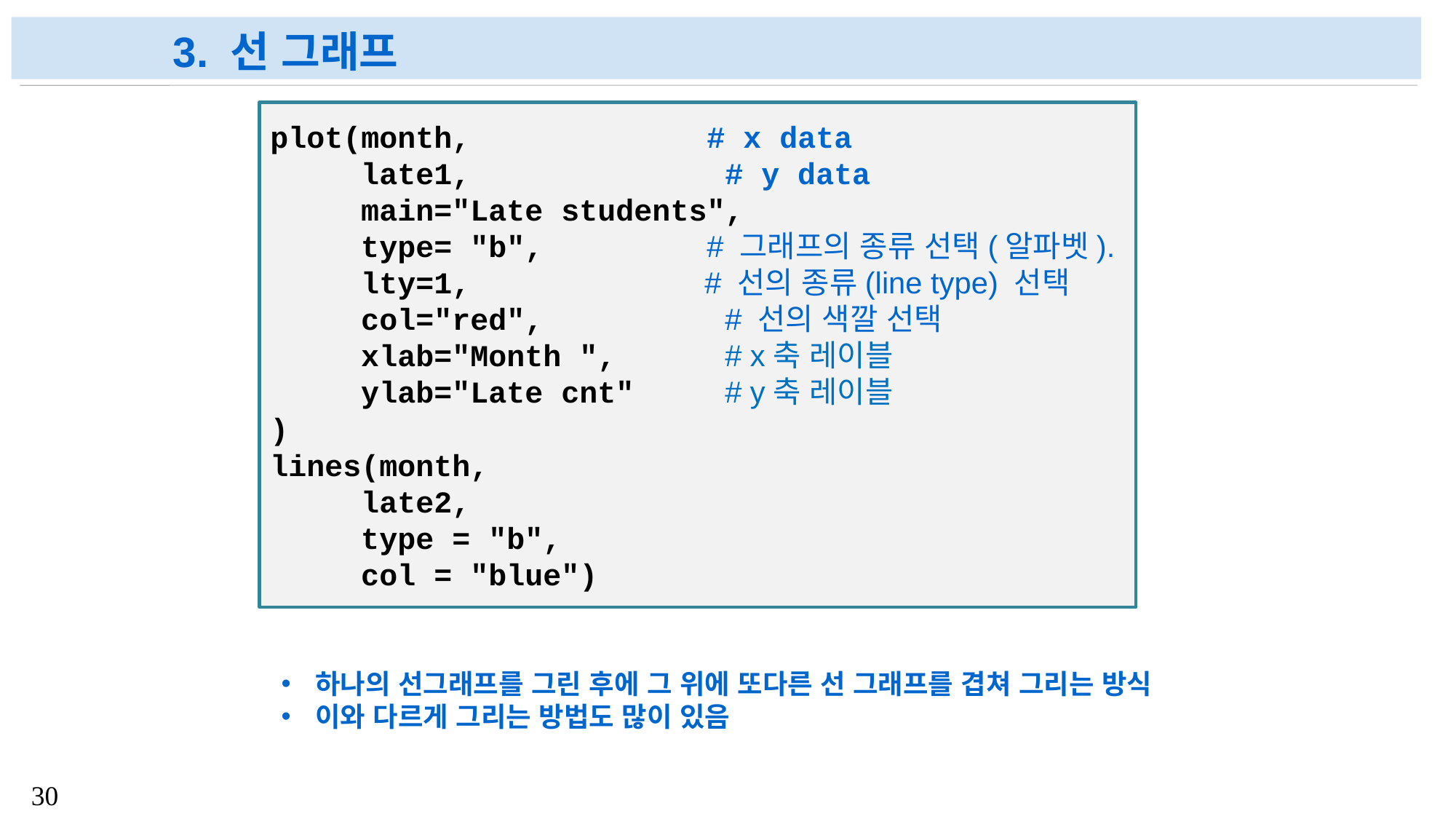

# 3. 선 그래프

plot(month,             # x data
     late1,              # y data
     main="Late students",
     type= "b",         # 그래프의 종류 선택(알파벳).
     lty=1,                            # 선의 종류(line type) 선택
     col="red",          # 선의 색깔 선택
     xlab="Month ",      # x축 레이블
     ylab="Late cnt"     # y축 레이블
)
lines(month,
     late2,
     type = "b",
     col = "blue")
하나의 선그래프를 그린 후에 그 위에 또다른 선 그래프를 겹쳐 그리는 방식
이와 다르게 그리는 방법도 많이 있음